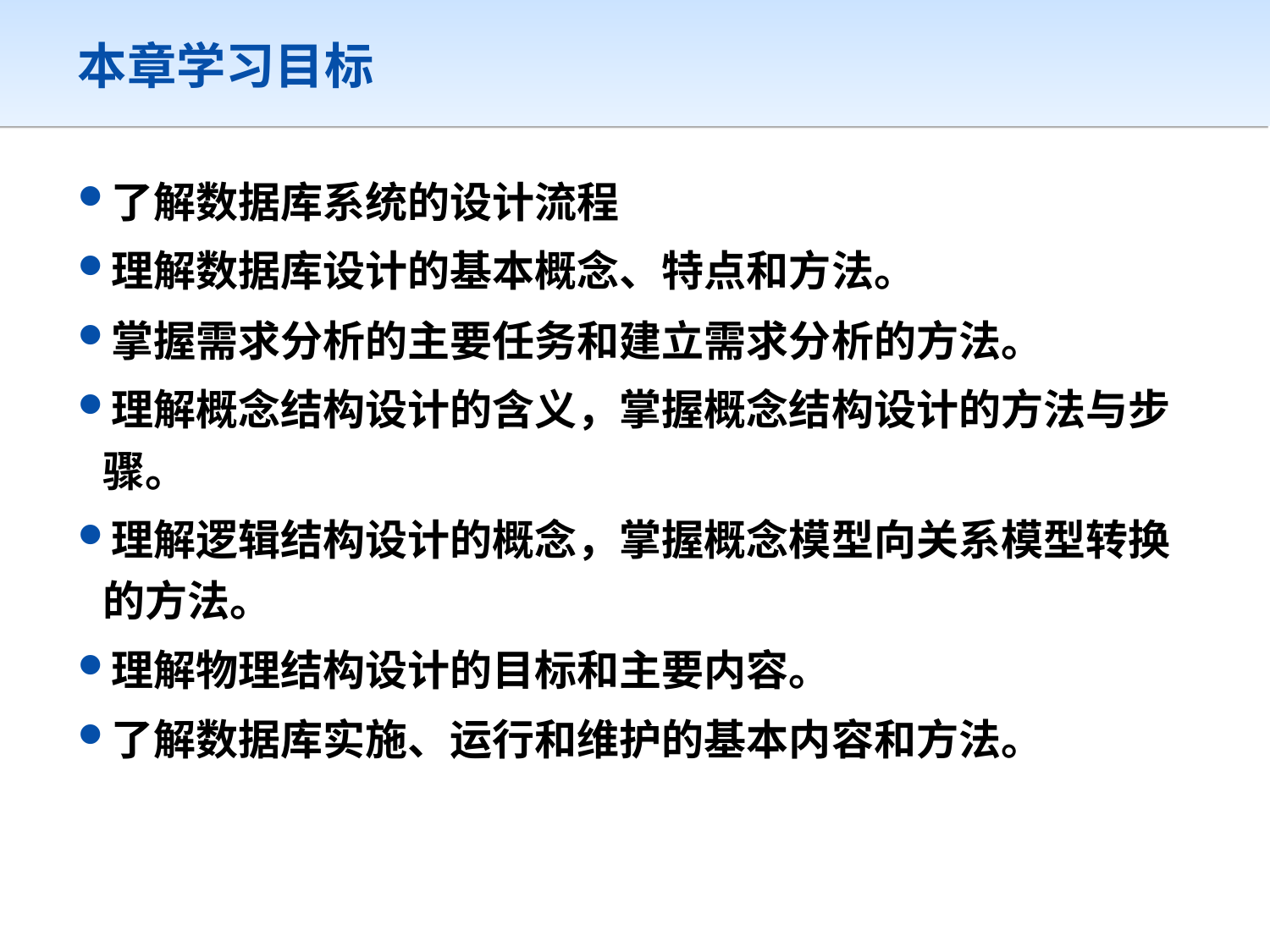

# 本章学习目标
了解数据库系统的设计流程
理解数据库设计的基本概念、特点和方法。
掌握需求分析的主要任务和建立需求分析的方法。
理解概念结构设计的含义，掌握概念结构设计的方法与步骤。
理解逻辑结构设计的概念，掌握概念模型向关系模型转换的方法。
理解物理结构设计的目标和主要内容。
了解数据库实施、运行和维护的基本内容和方法。